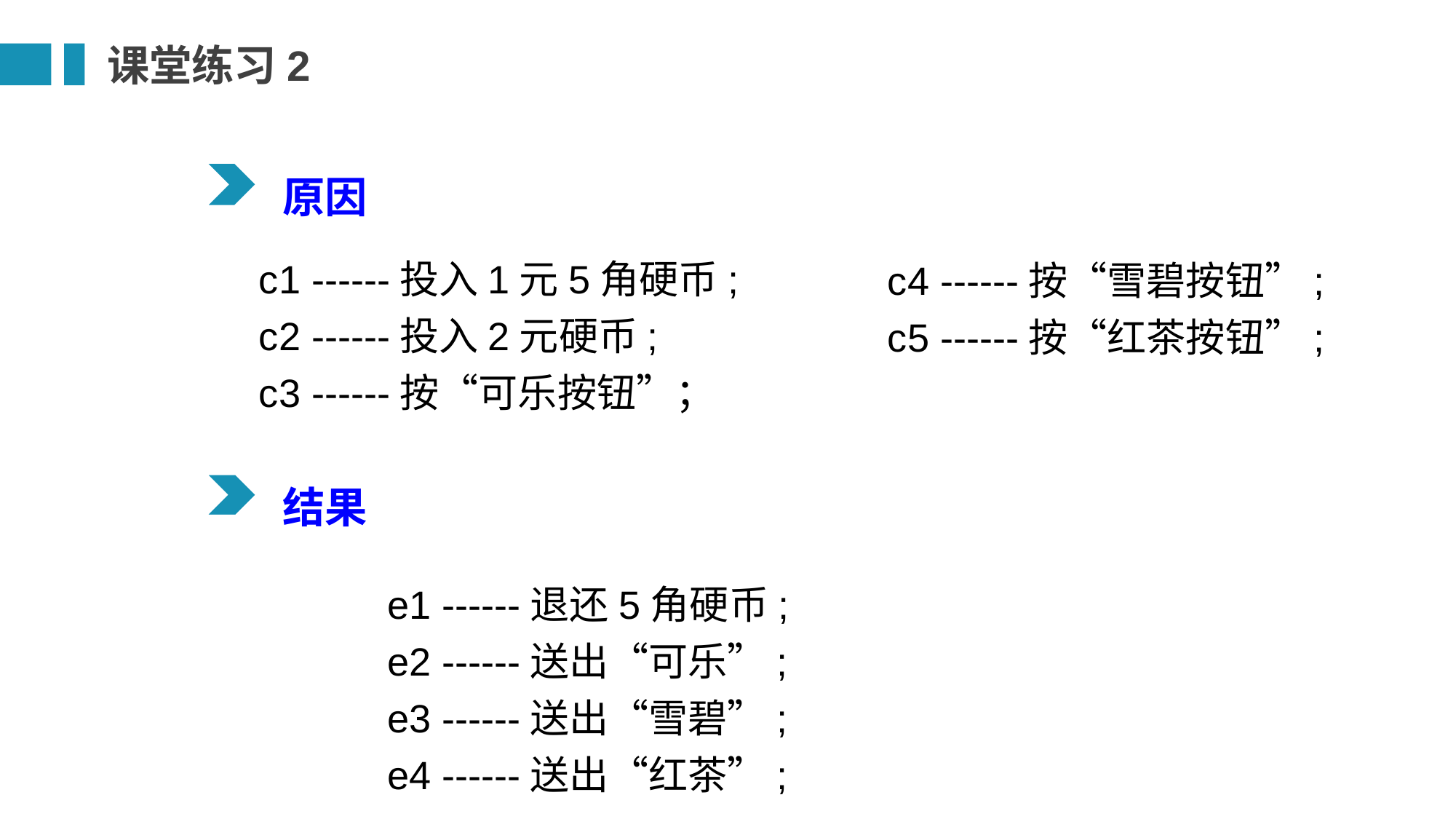

课堂练习2

原因

   c1 ------投入1元5角硬币;
   c2 ------投入2元硬币;
   c3 ------按“可乐按钮”；
   c4 ------按“雪碧按钮”;
   c5 ------按“红茶按钮”;

结果

  e1 ------退还5角硬币;
  e2 ------送出“可乐”;
  e3 ------送出“雪碧”;
  e4 ------送出“红茶”;
140